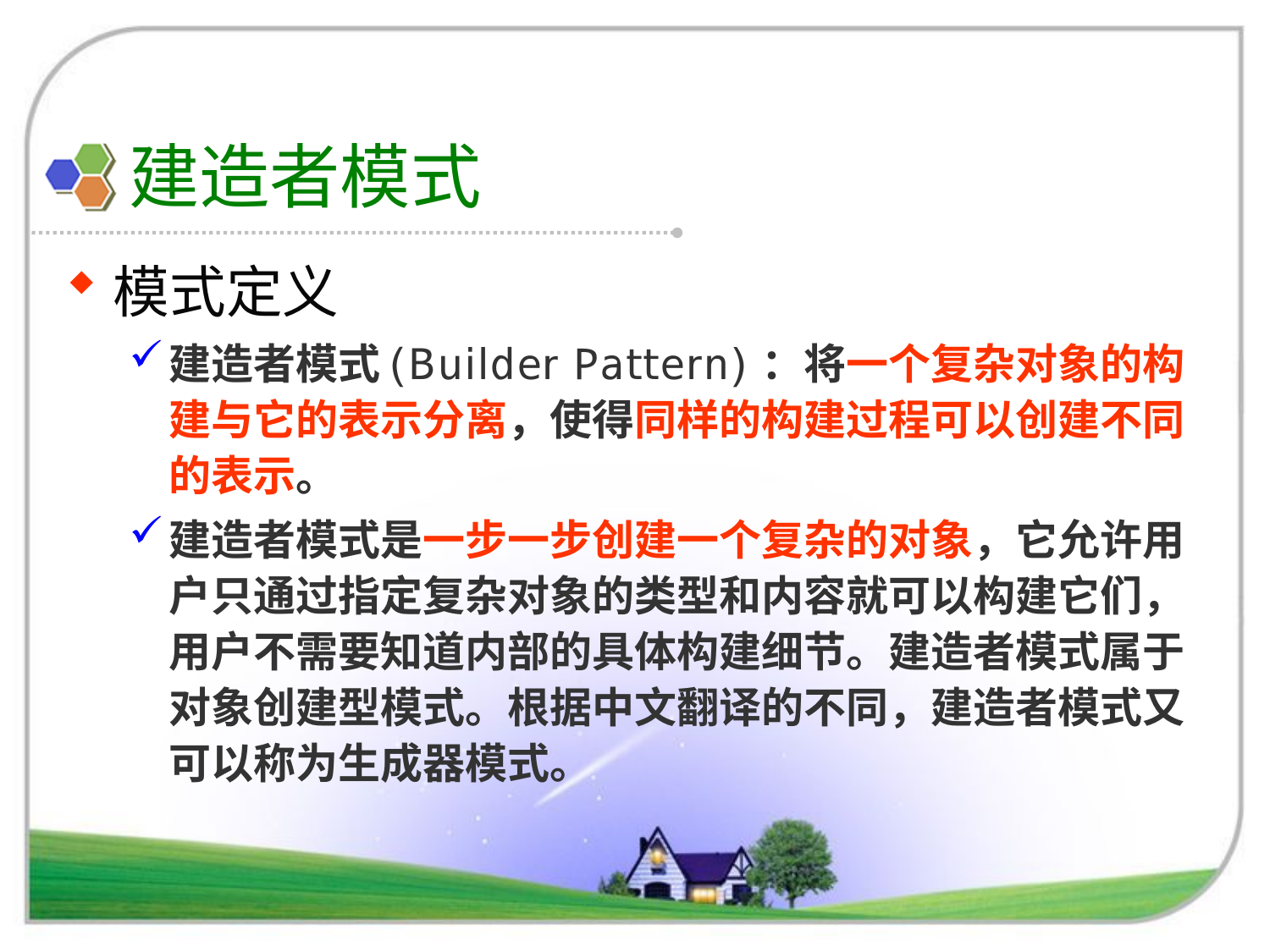

# 建造者模式
模式定义
建造者模式(Builder Pattern)：将一个复杂对象的构建与它的表示分离，使得同样的构建过程可以创建不同的表示。
建造者模式是一步一步创建一个复杂的对象，它允许用户只通过指定复杂对象的类型和内容就可以构建它们，用户不需要知道内部的具体构建细节。建造者模式属于对象创建型模式。根据中文翻译的不同，建造者模式又可以称为生成器模式。